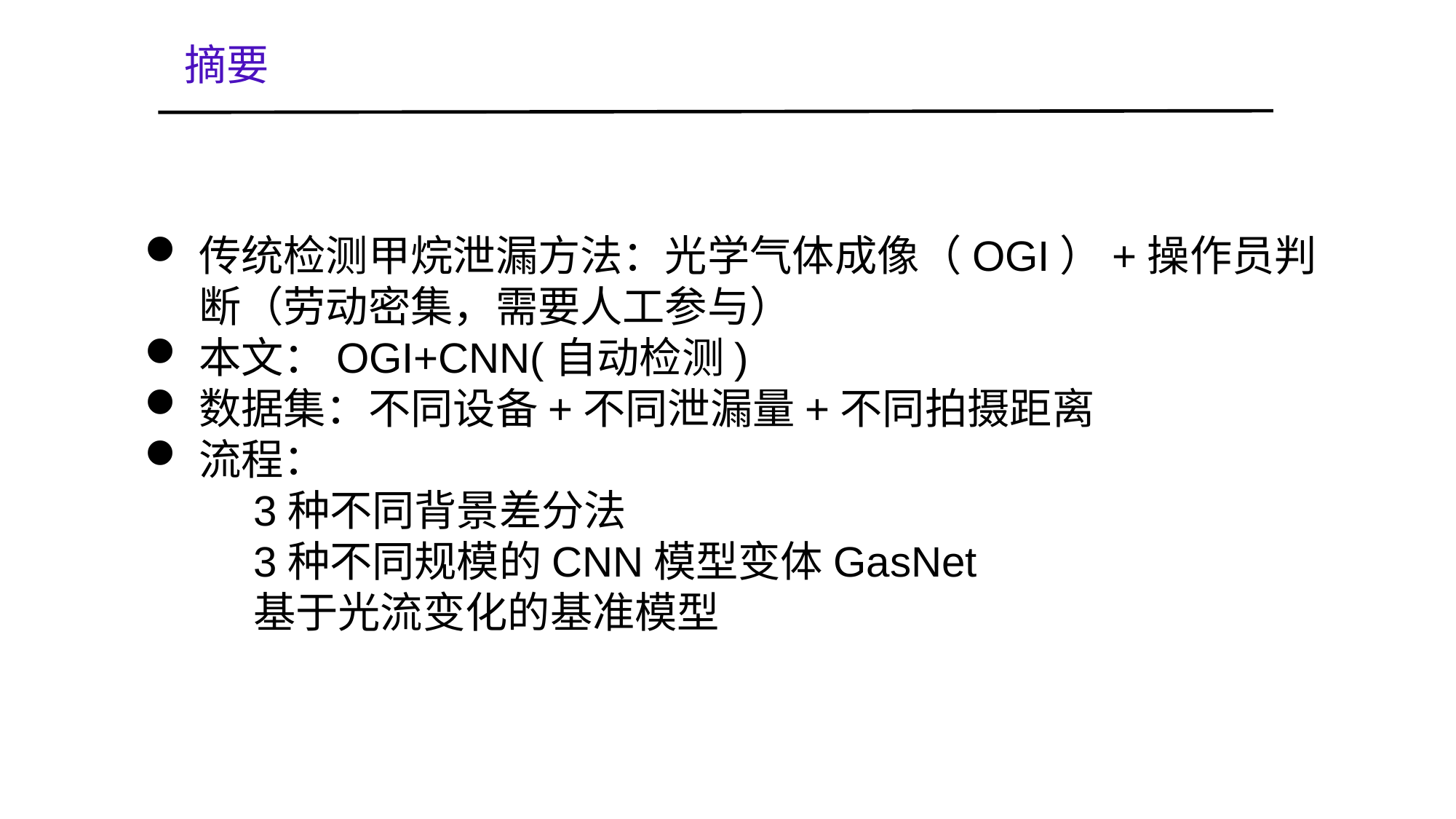

摘要
传统检测甲烷泄漏方法：光学气体成像（OGI）+操作员判断（劳动密集，需要人工参与）
本文：OGI+CNN(自动检测)
数据集：不同设备+不同泄漏量+不同拍摄距离
流程：
	3种不同背景差分法
	3种不同规模的CNN模型变体GasNet
	基于光流变化的基准模型